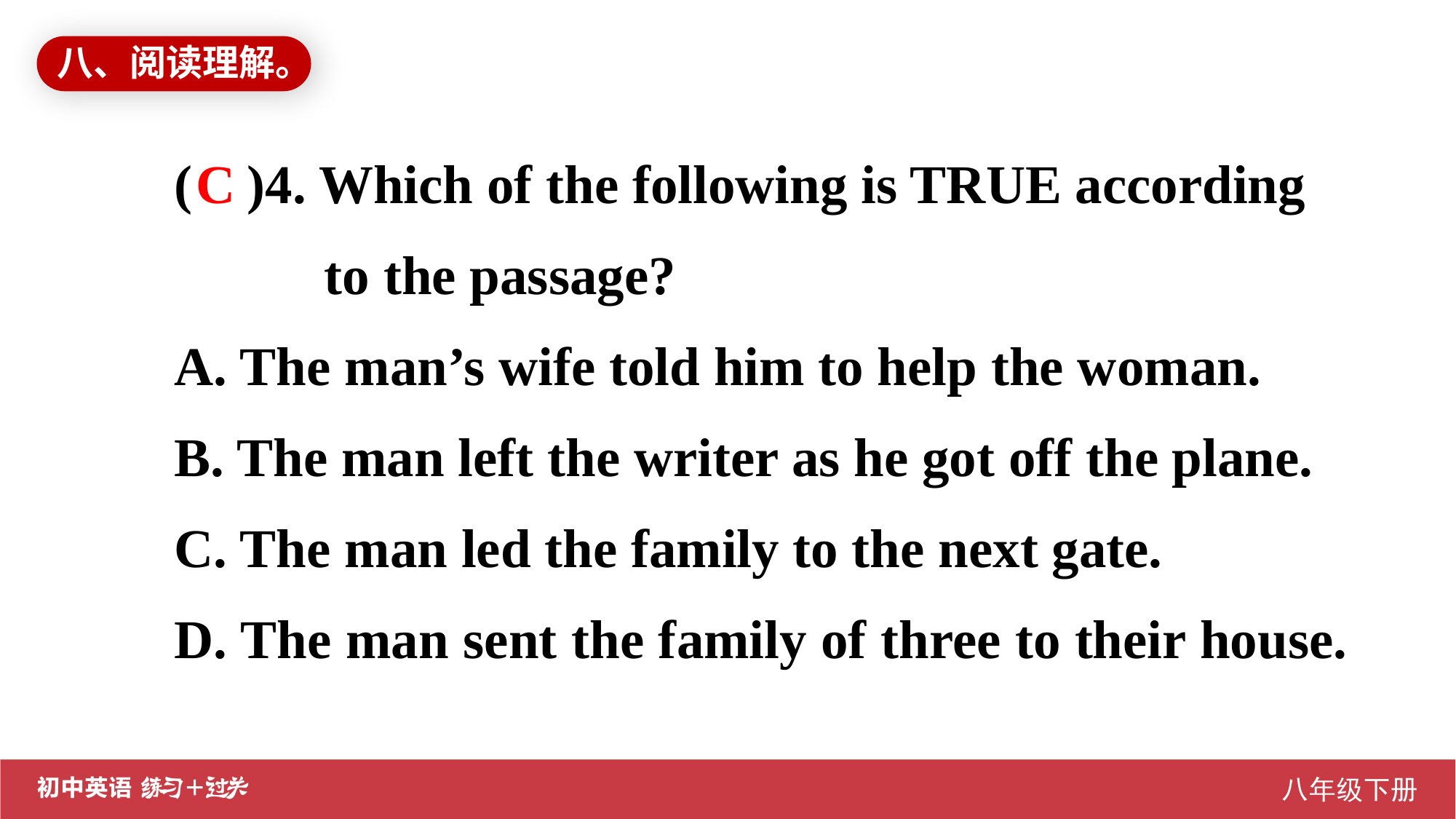

八、阅读理解。

(    )4. Which of the following is TRUE according
           to the passage?
A. The man’s wife told him to help the woman.
B. The man left the writer as he got off the plane.
C. The man led the family to the next gate.
D. The man sent the family of three to their house.
C